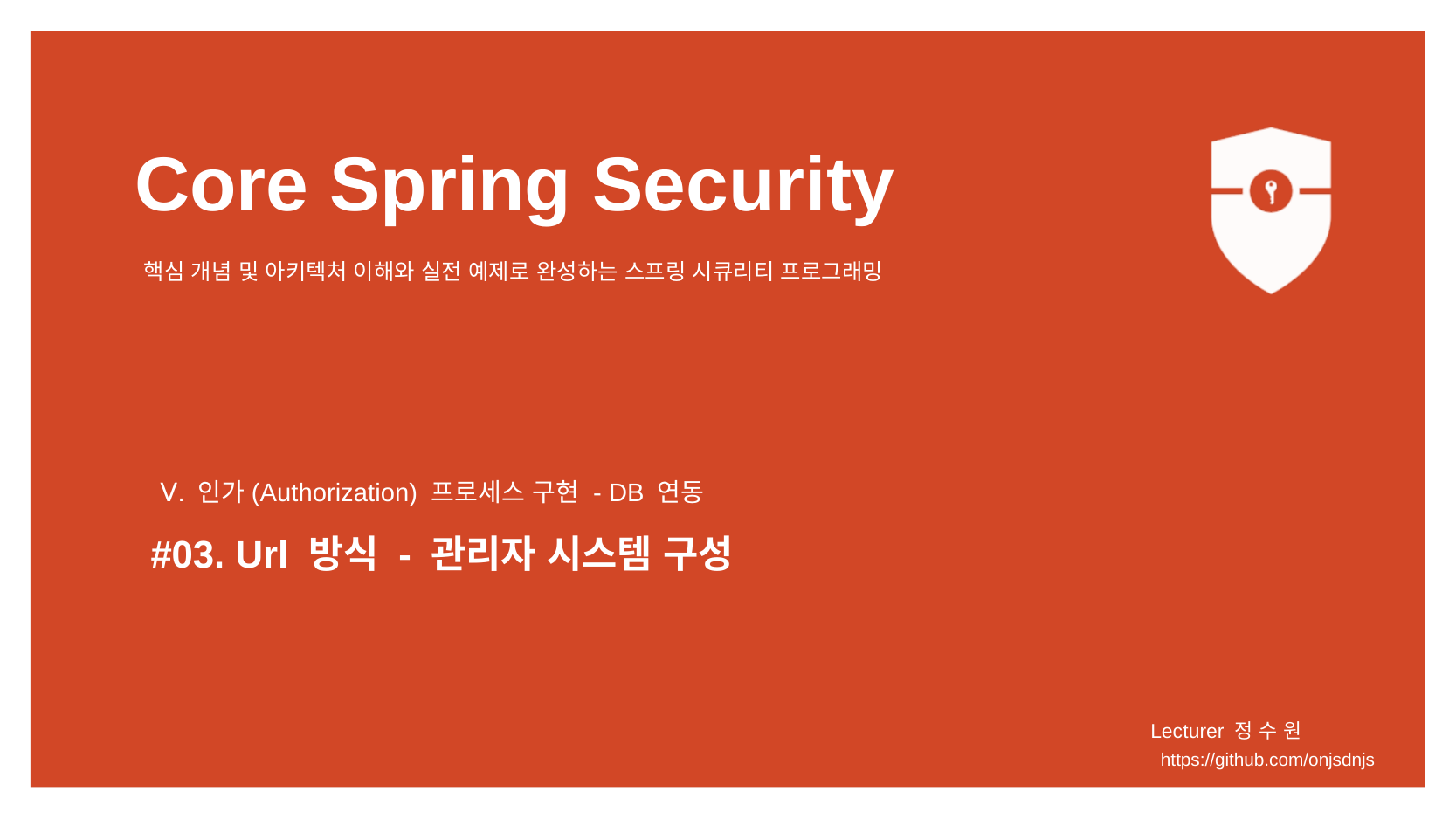

Ⅴ. 인가(Authorization) 프로세스 구현 - DB 연동
#03. Url 방식 - 관리자 시스템 구성